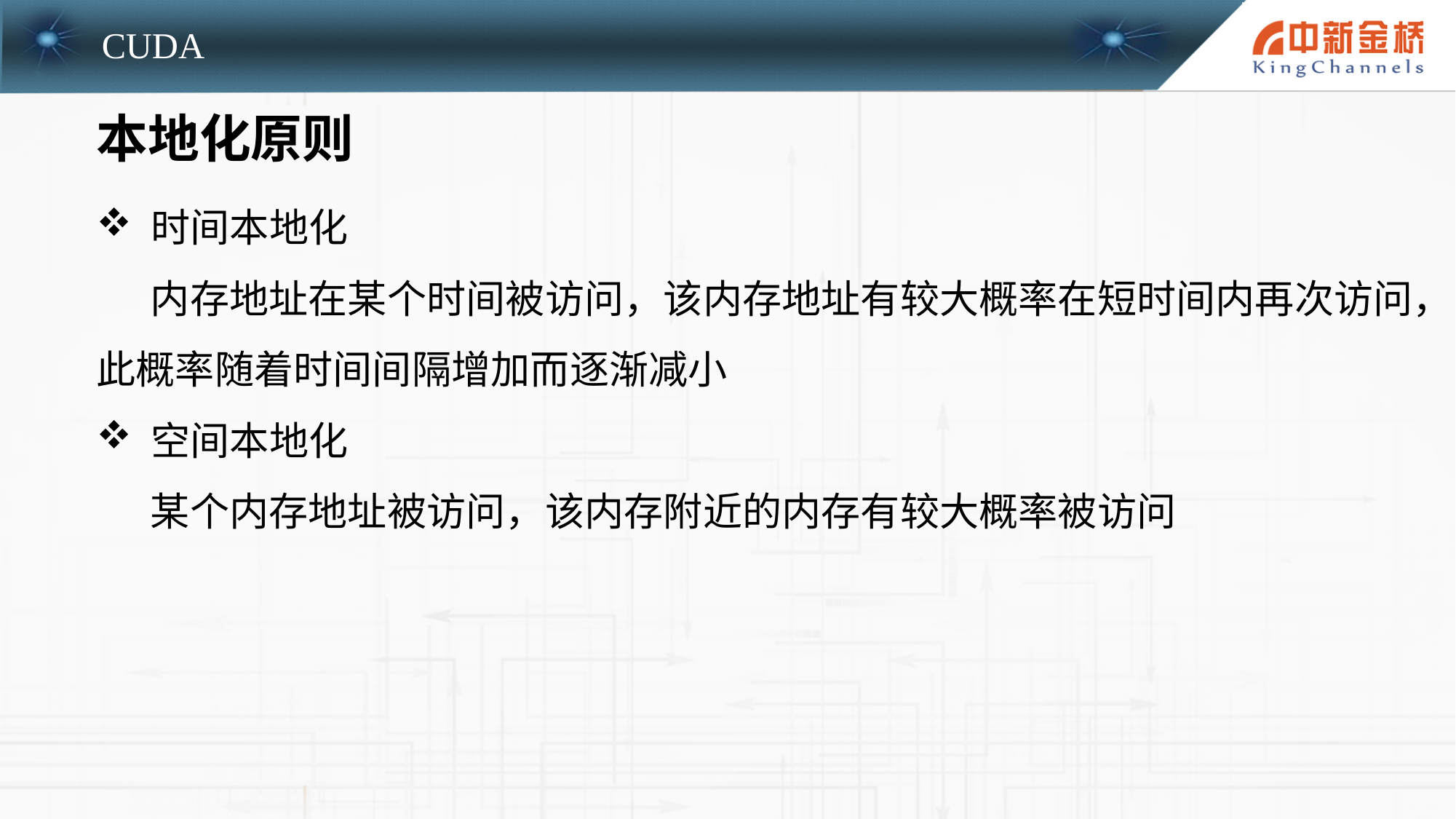

本地化原则
时间本地化
     内存地址在某个时间被访问，该内存地址有较大概率在短时间内再次访问，此概率随着时间间隔增加而逐渐减小
空间本地化
     某个内存地址被访问，该内存附近的内存有较大概率被访问